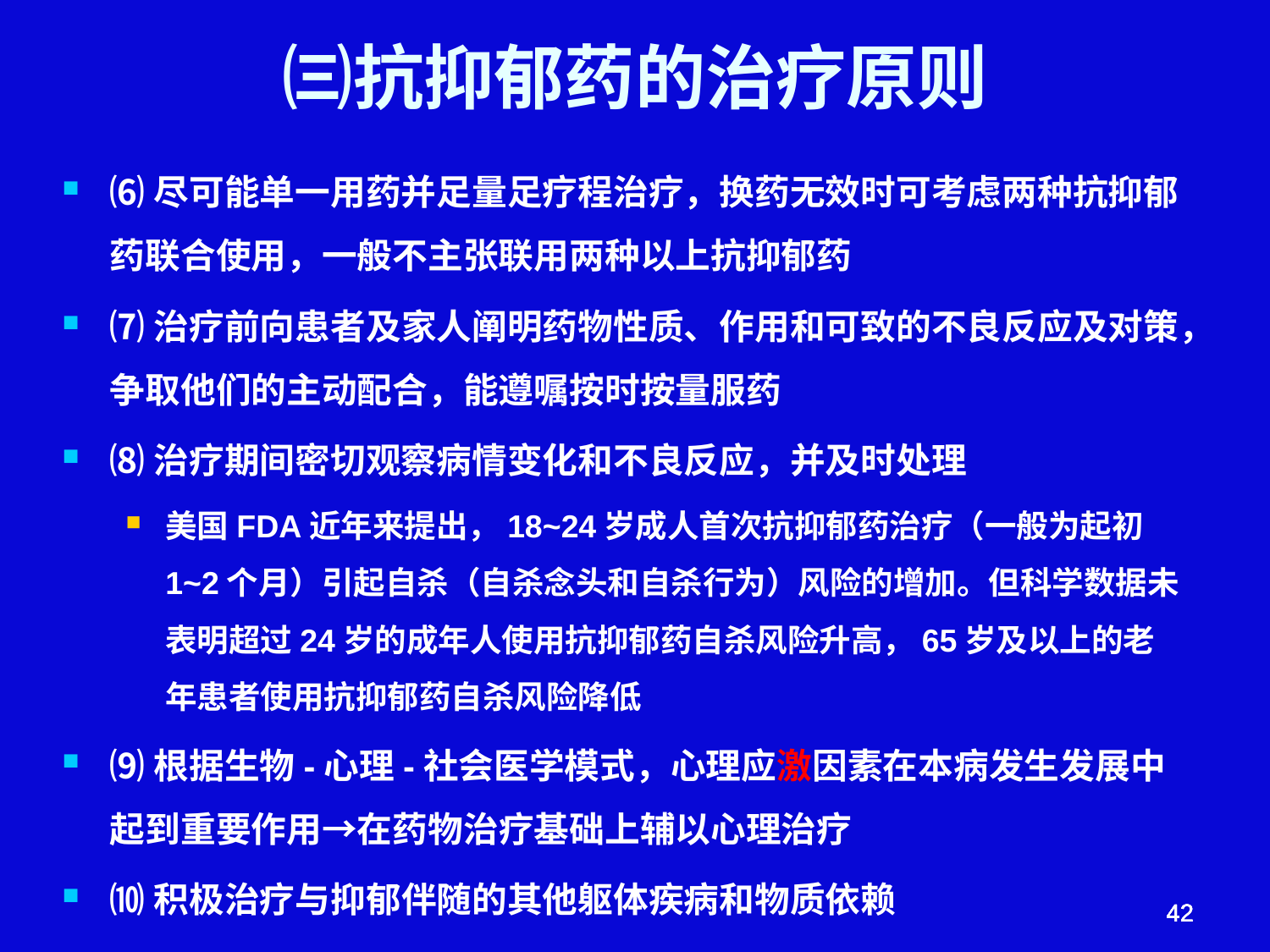

# ㈢抗抑郁药的治疗原则
⑹尽可能单一用药并足量足疗程治疗，换药无效时可考虑两种抗抑郁药联合使用，一般不主张联用两种以上抗抑郁药
⑺治疗前向患者及家人阐明药物性质、作用和可致的不良反应及对策，争取他们的主动配合，能遵嘱按时按量服药
⑻治疗期间密切观察病情变化和不良反应，并及时处理
美国FDA近年来提出，18~24岁成人首次抗抑郁药治疗（一般为起初1~2个月）引起自杀（自杀念头和自杀行为）风险的增加。但科学数据未表明超过24岁的成年人使用抗抑郁药自杀风险升高，65岁及以上的老年患者使用抗抑郁药自杀风险降低
⑼根据生物-心理-社会医学模式，心理应激因素在本病发生发展中起到重要作用→在药物治疗基础上辅以心理治疗
⑽积极治疗与抑郁伴随的其他躯体疾病和物质依赖
42
42
42
42
42
42